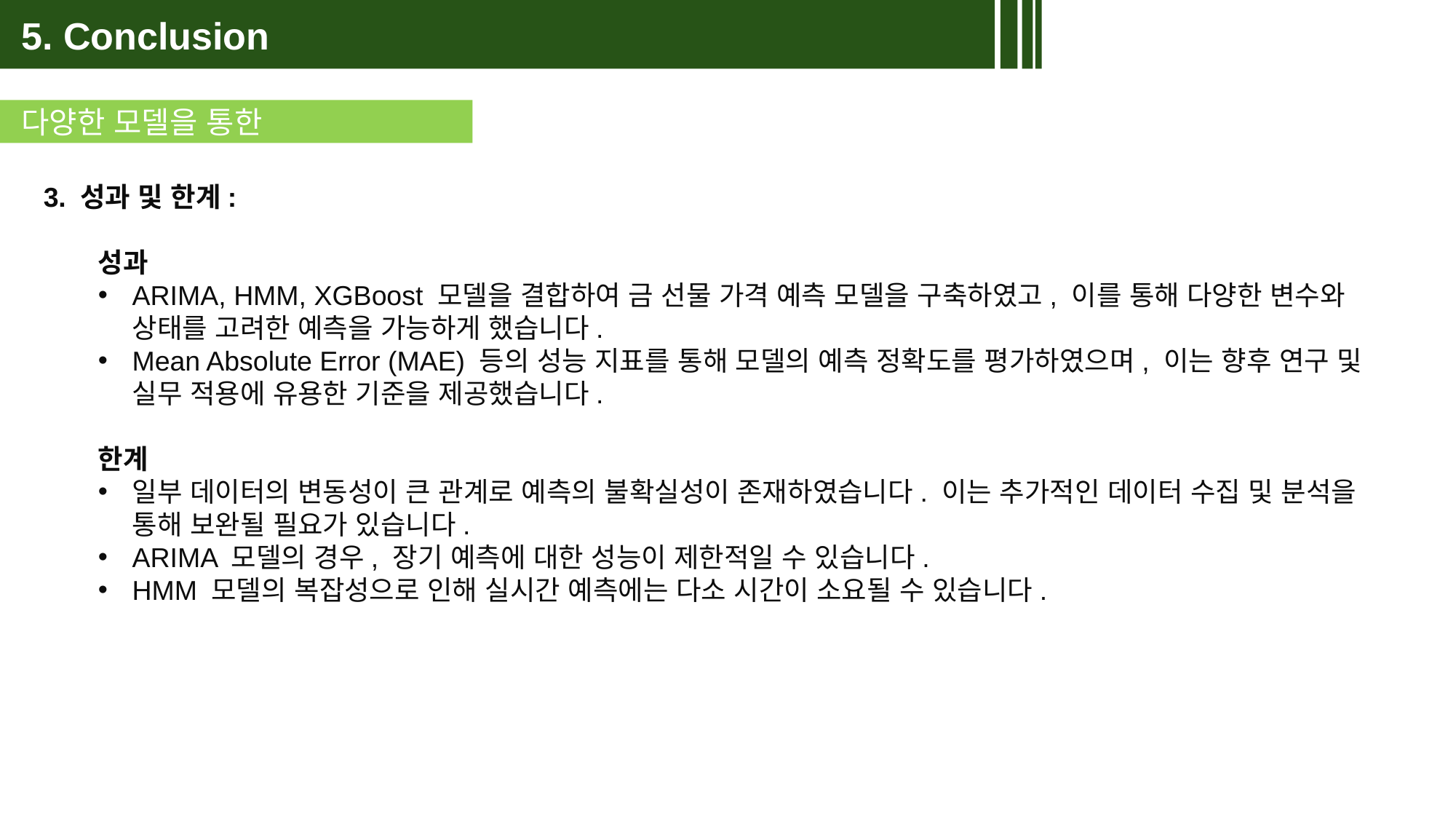

5. Conclusion

다양한 모델을 통한
3. 성과 및 한계:

성과
ARIMA, HMM, XGBoost 모델을 결합하여 금 선물 가격 예측 모델을 구축하였고, 이를 통해 다양한 변수와 상태를 고려한 예측을 가능하게 했습니다.
Mean Absolute Error (MAE) 등의 성능 지표를 통해 모델의 예측 정확도를 평가하였으며, 이는 향후 연구 및 실무 적용에 유용한 기준을 제공했습니다.

한계
일부 데이터의 변동성이 큰 관계로 예측의 불확실성이 존재하였습니다. 이는 추가적인 데이터 수집 및 분석을 통해 보완될 필요가 있습니다.
ARIMA 모델의 경우, 장기 예측에 대한 성능이 제한적일 수 있습니다.
HMM 모델의 복잡성으로 인해 실시간 예측에는 다소 시간이 소요될 수 있습니다.